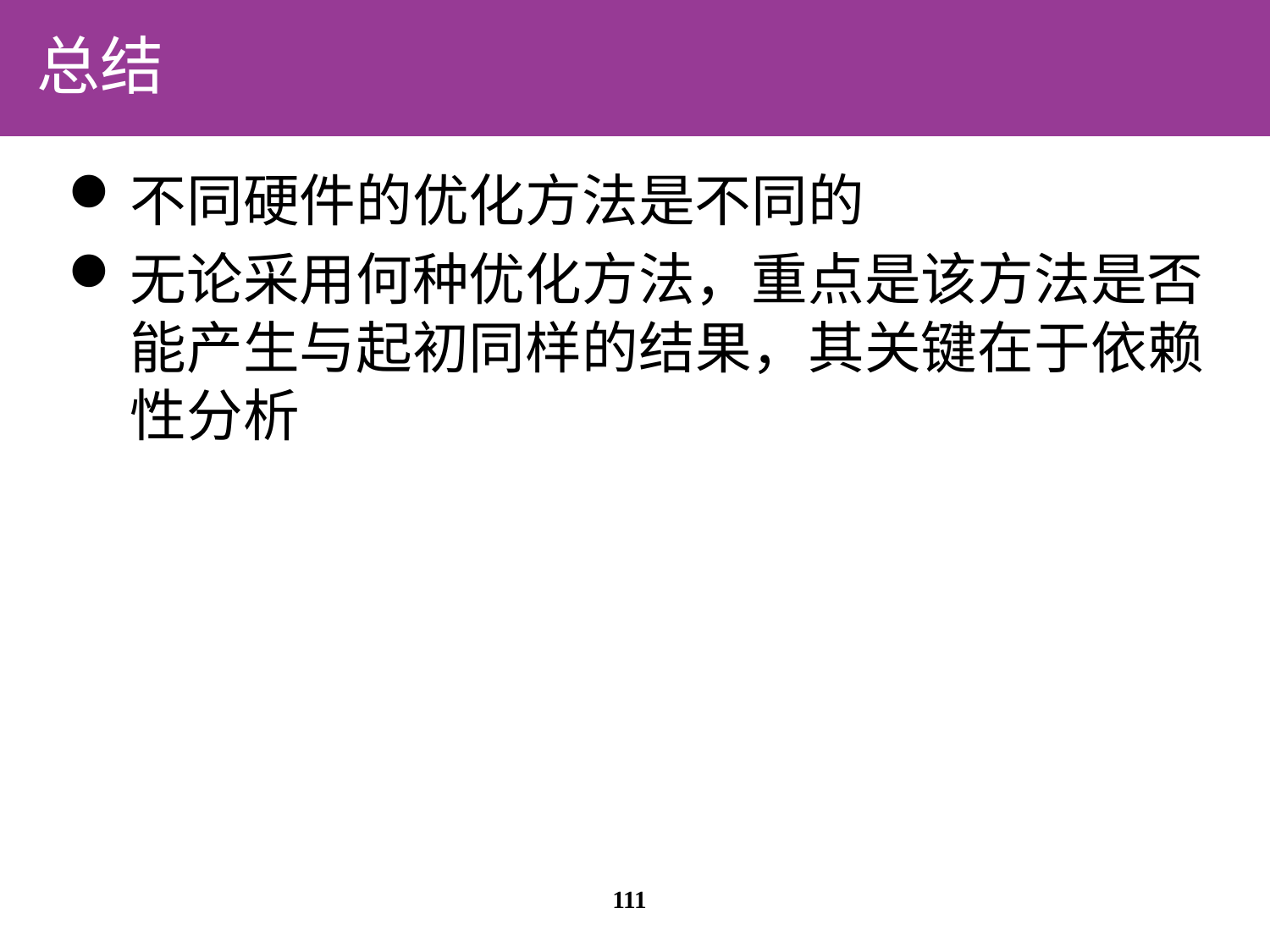

总结
不同硬件的优化方法是不同的
无论采用何种优化方法，重点是该方法是否能产生与起初同样的结果，其关键在于依赖性分析

111